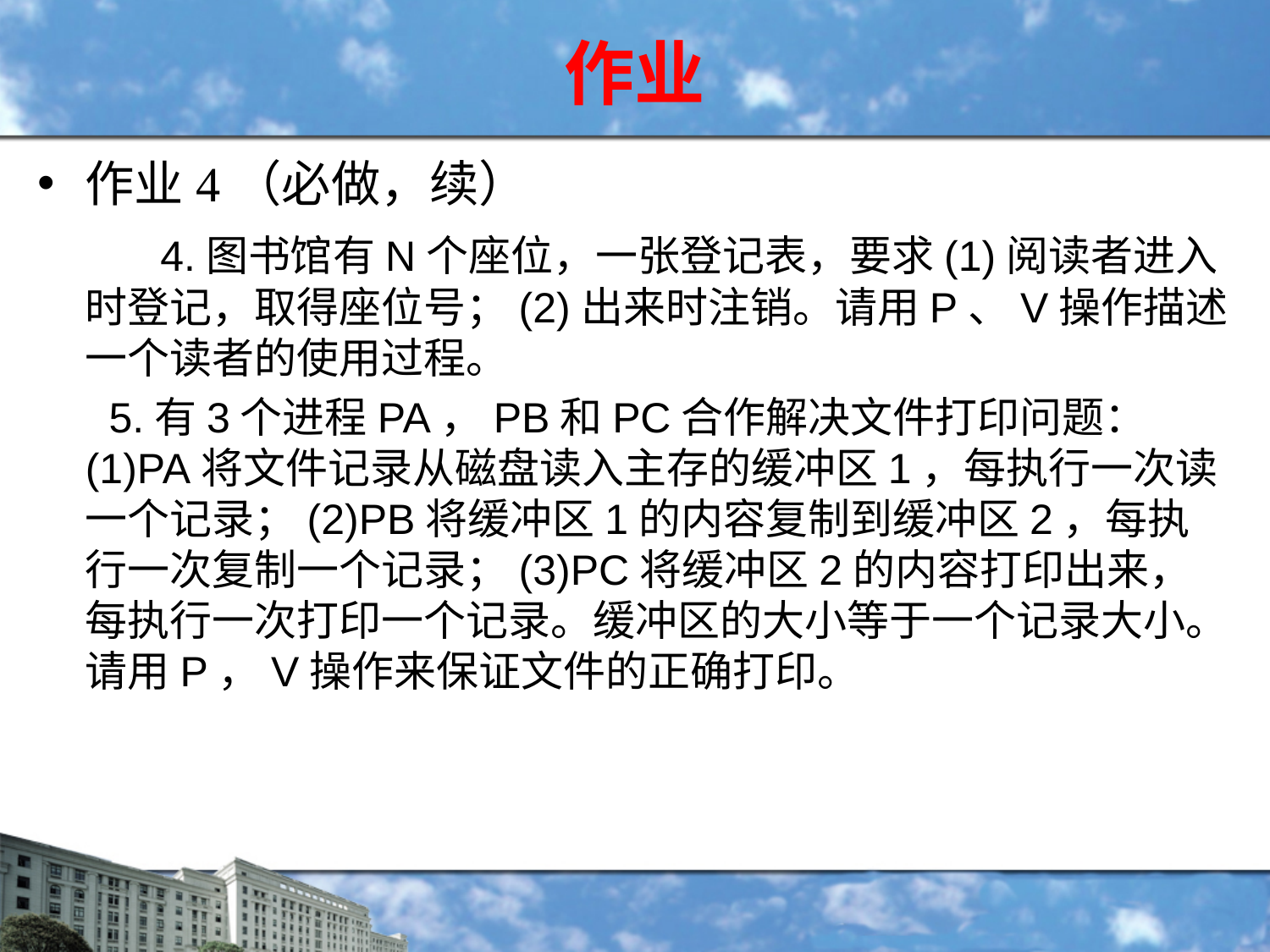

# 作业
作业4（必做，续）
          4.图书馆有N个座位，一张登记表，要求(1)阅读者进入时登记，取得座位号；(2)出来时注销。请用P、V操作描述一个读者的使用过程。
      5.有3个进程PA，PB和PC合作解决文件打印问题：(1)PA将文件记录从磁盘读入主存的缓冲区1，每执行一次读一个记录；(2)PB将缓冲区1的内容复制到缓冲区2，每执行一次复制一个记录；(3)PC将缓冲区2的内容打印出来，每执行一次打印一个记录。缓冲区的大小等于一个记录大小。请用P，V操作来保证文件的正确打印。